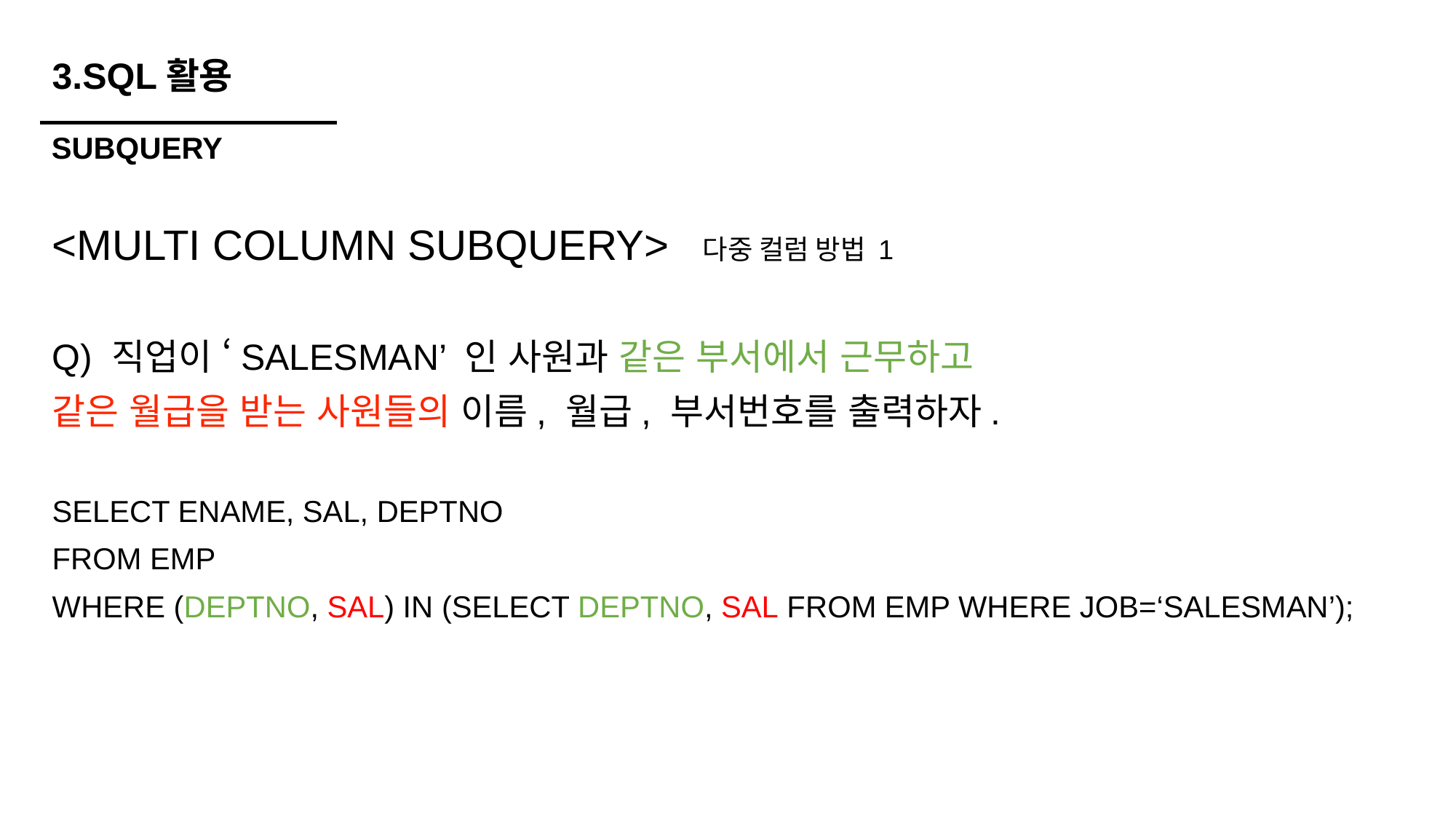

# 3.SQL활용
SUBQUERY
<MULTI COLUMN SUBQUERY>

Q) 직업이 ‘SALESMAN’ 인 사원과 같은 부서에서 근무하고
같은 월급을 받는 사원들의 이름, 월급, 부서번호를 출력하자.

SELECT ENAME, SAL, DEPTNO
FROM EMP
WHERE (DEPTNO, SAL) IN (SELECT DEPTNO, SAL FROM EMP WHERE JOB=‘SALESMAN’);
다중 컬럼 방법 1